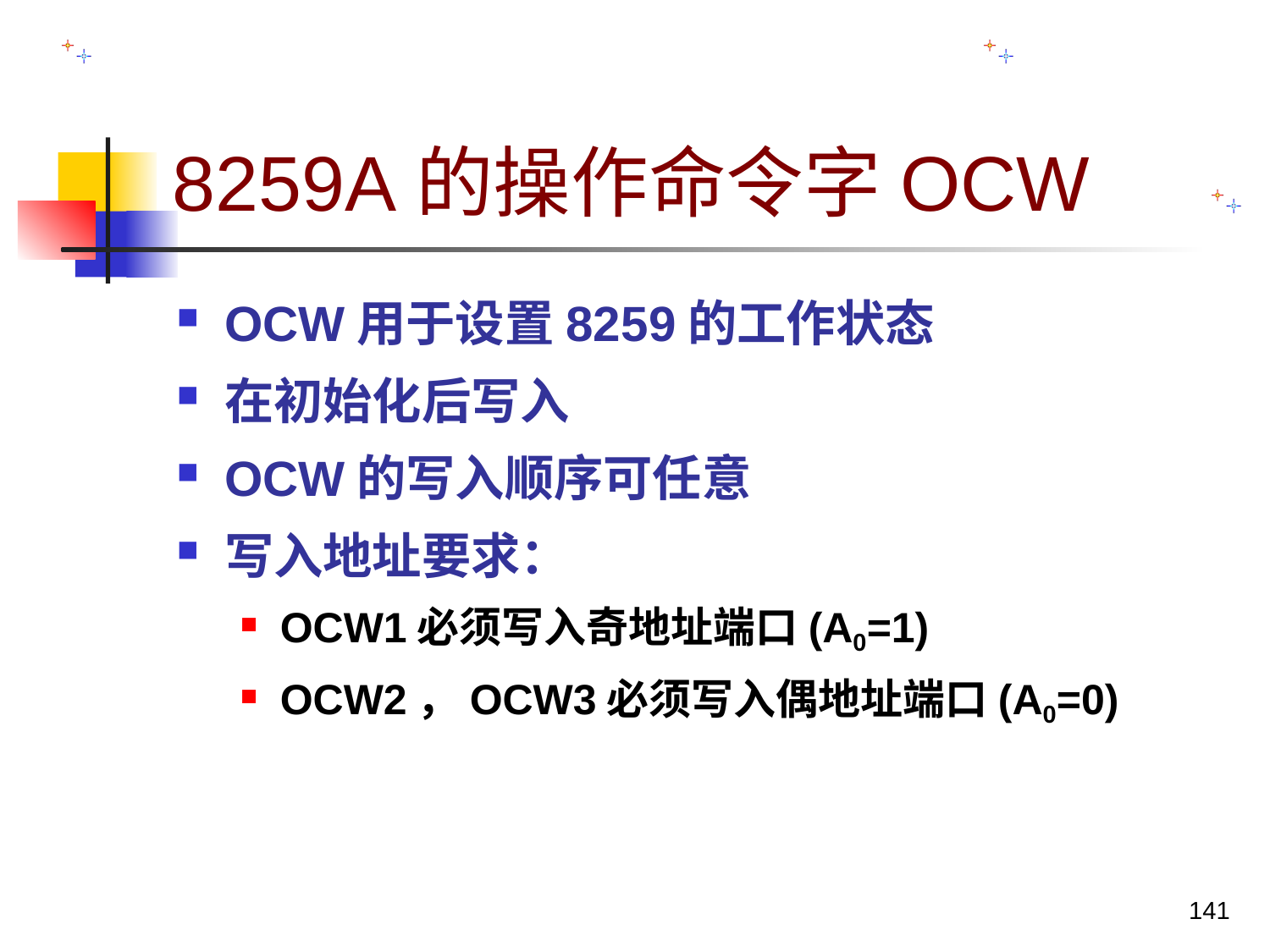

8259A的操作命令字OCW
OCW用于设置8259的工作状态
在初始化后写入
OCW的写入顺序可任意
写入地址要求：
OCW1必须写入奇地址端口(A0=1)
OCW2，OCW3必须写入偶地址端口(A0=0)
141